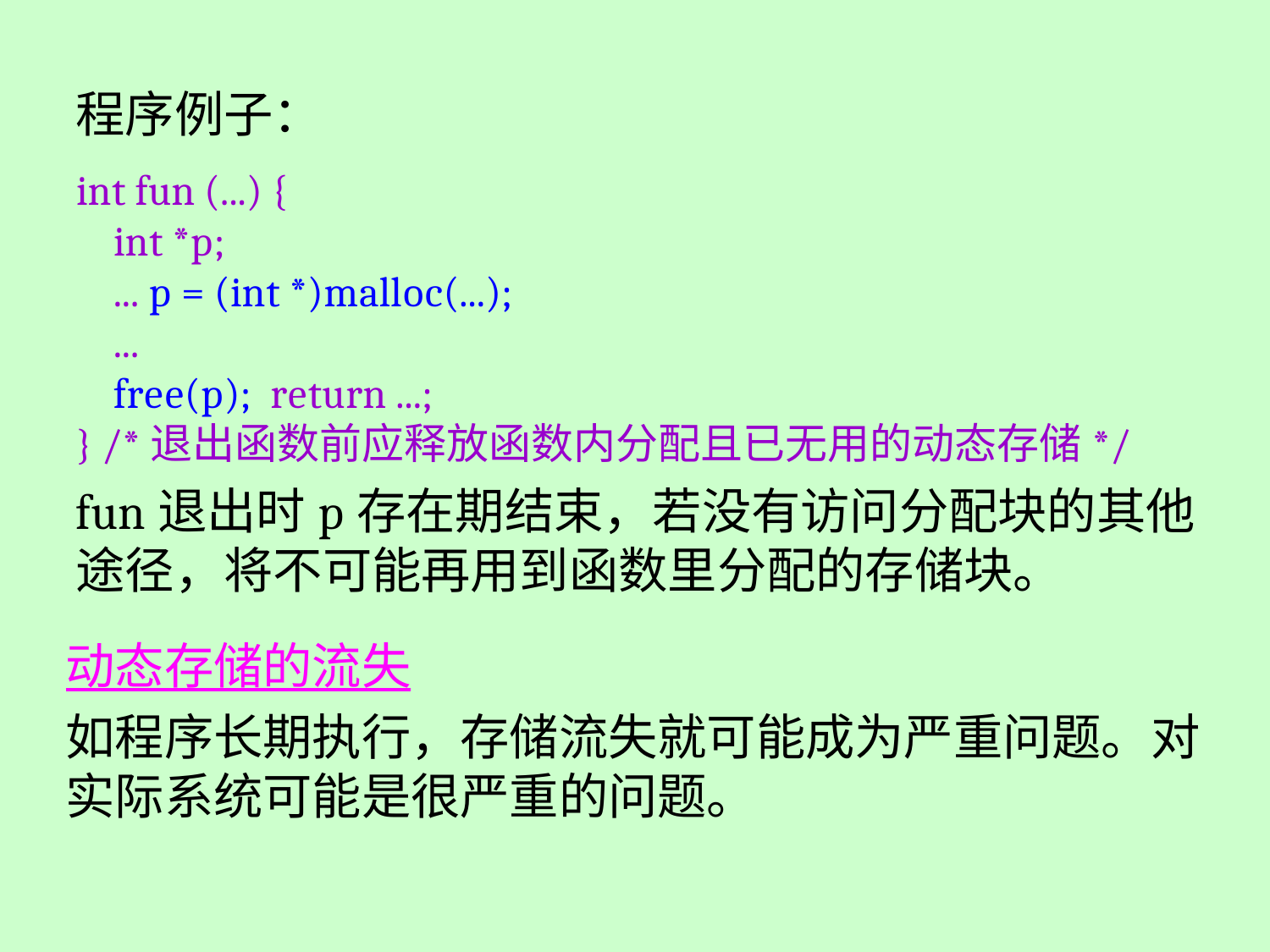

程序例子：
int fun (...) {
    int *p;
    ... p = (int *)malloc(...);
    ...
    free(p);  return ...;
} /*退出函数前应释放函数内分配且已无用的动态存储*/
fun退出时p存在期结束，若没有访问分配块的其他途径，将不可能再用到函数里分配的存储块。
动态存储的流失
如程序长期执行，存储流失就可能成为严重问题。对实际系统可能是很严重的问题。